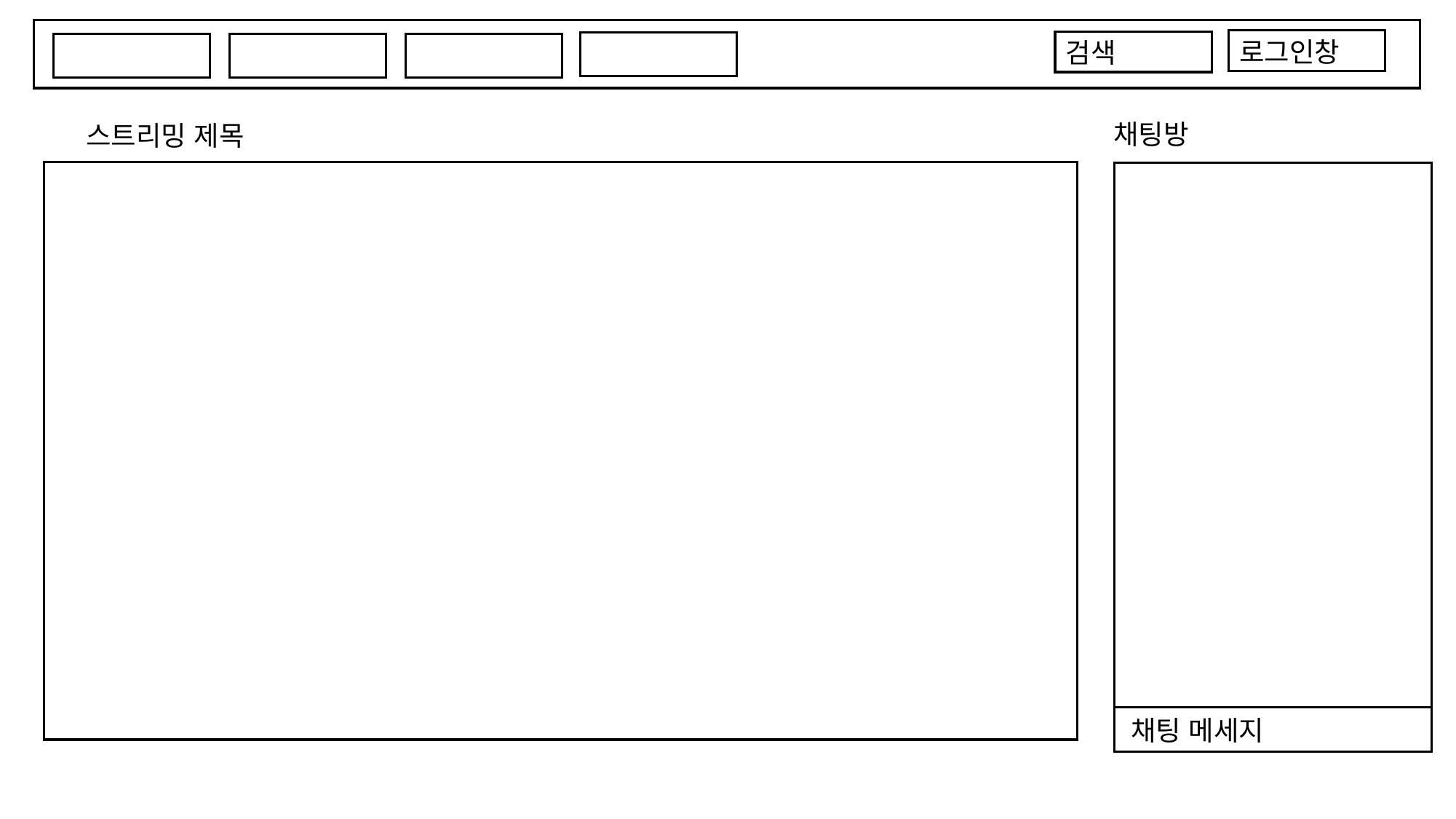

로그인창
검색

채팅방
스트리밍 제목

채팅 메세지